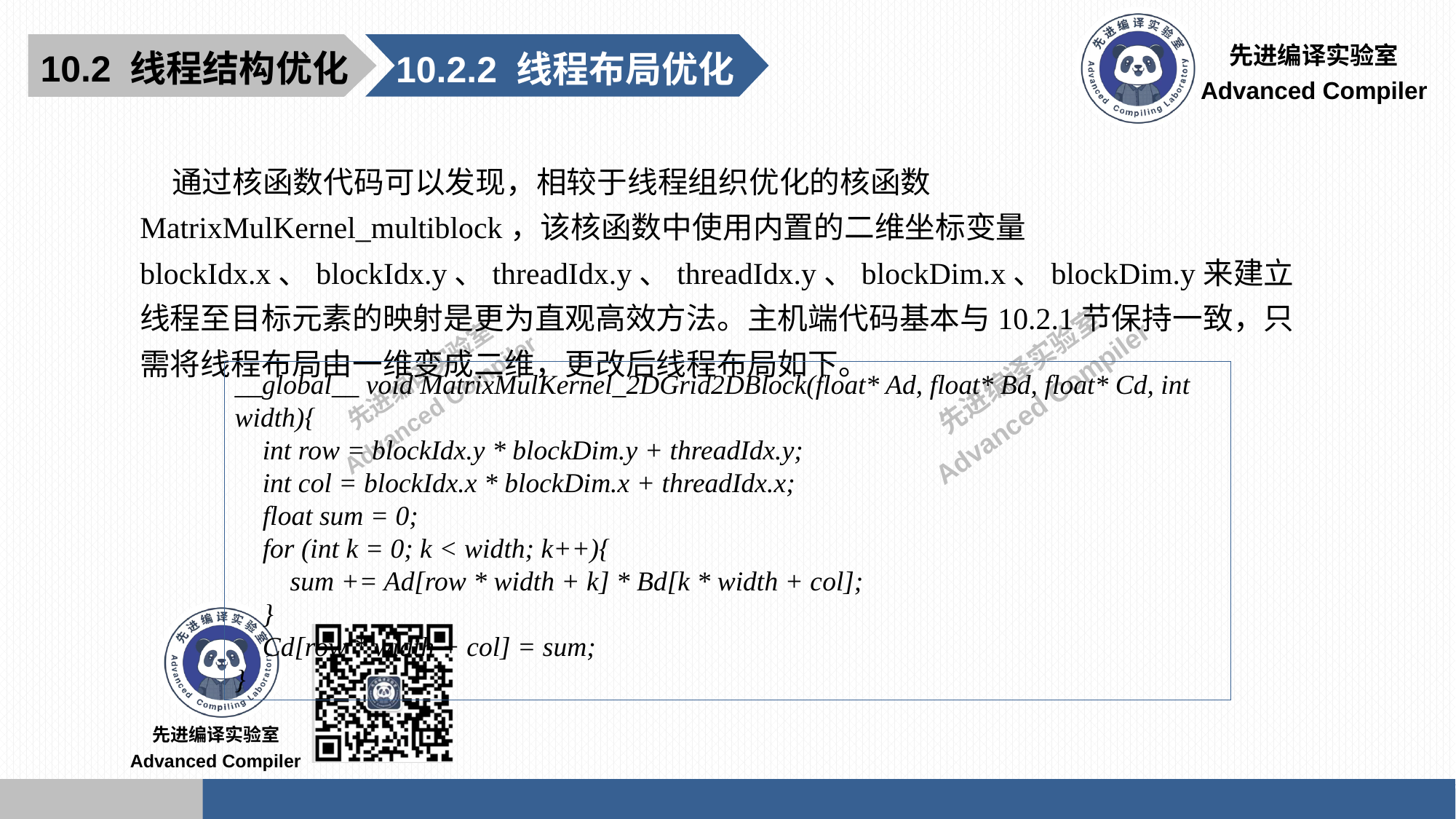

10.2 线程结构优化
10.2.2 线程布局优化

通过核函数代码可以发现，相较于线程组织优化的核函数MatrixMulKernel_multiblock，该核函数中使用内置的二维坐标变量blockIdx.x、blockIdx.y、threadIdx.y、threadIdx.y、blockDim.x、blockDim.y来建立线程至目标元素的映射是更为直观高效方法。主机端代码基本与10.2.1节保持一致，只需将线程布局由一维变成二维，更改后线程布局如下。
__global__ void MatrixMulKernel_2DGrid2DBlock(float* Ad, float* Bd, float* Cd, int width){
    int row = blockIdx.y * blockDim.y + threadIdx.y;
    int col = blockIdx.x * blockDim.x + threadIdx.x;
    float sum = 0;
    for (int k = 0; k < width; k++){
        sum += Ad[row * width + k] * Bd[k * width + col];
    }
    Cd[row * width + col] = sum;
}